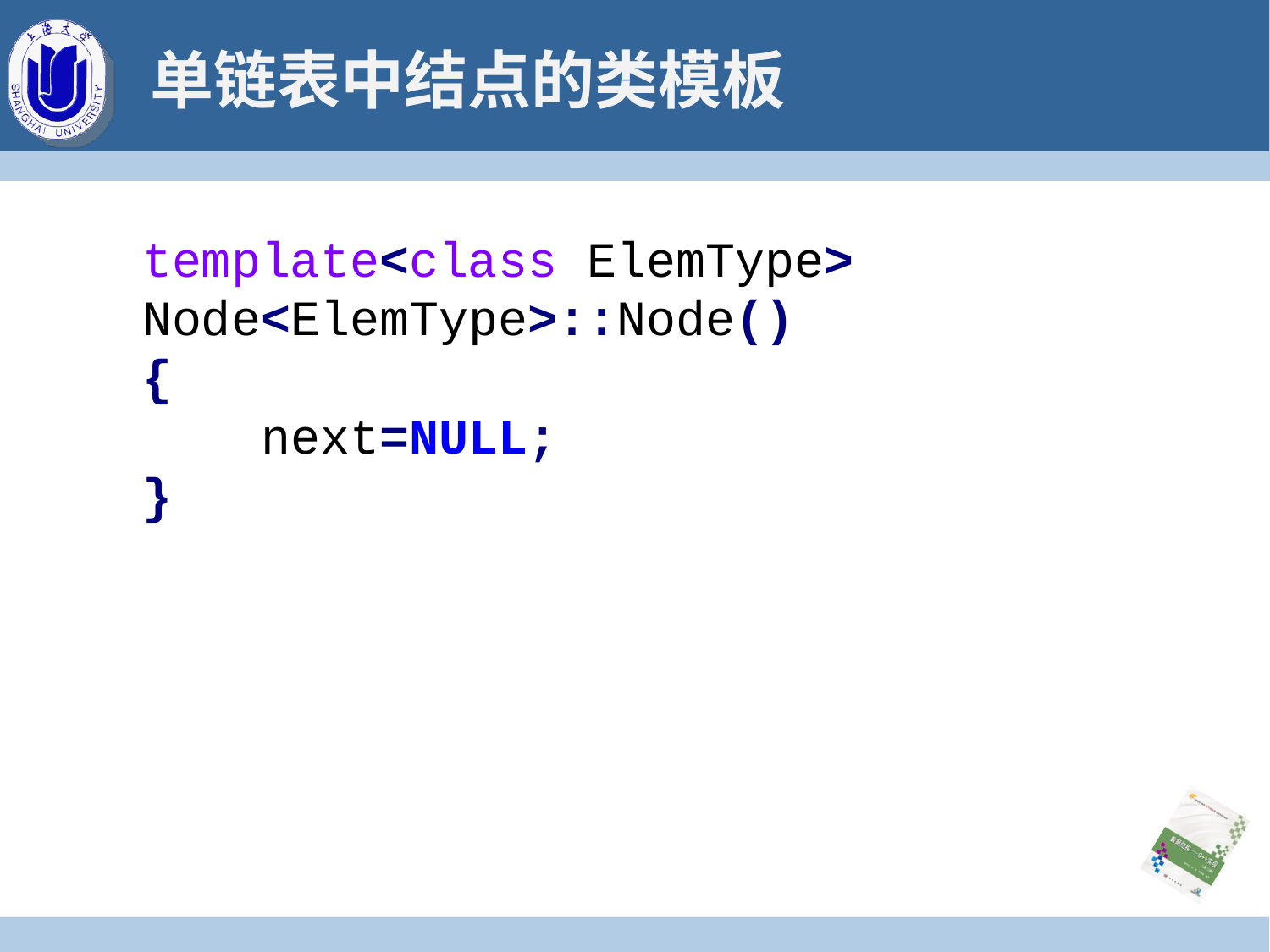

# 单链表中结点的类模板
template<class ElemType>
Node<ElemType>::Node()
{
    next=NULL;
}